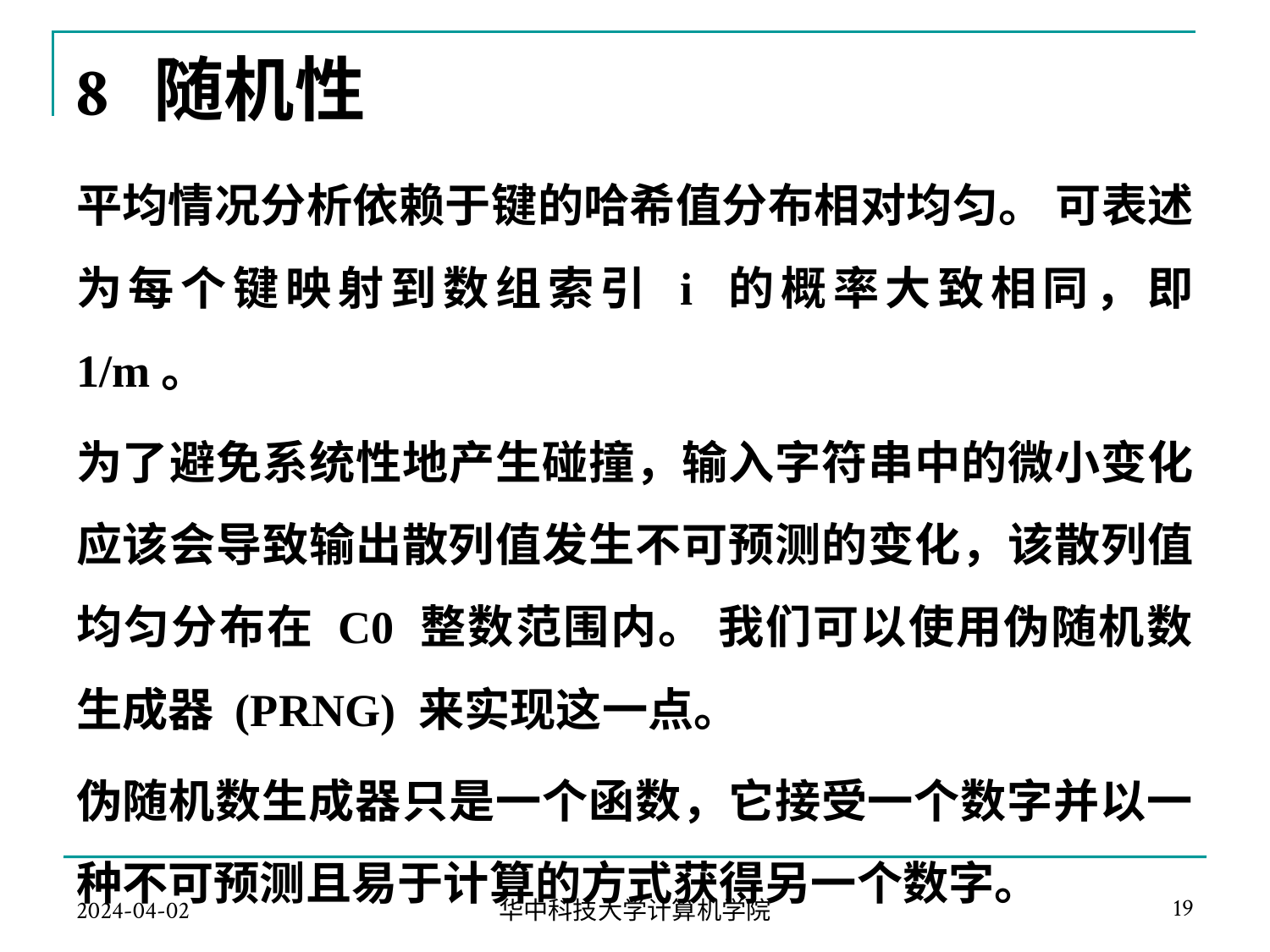

# 8  随机性
平均情况分析依赖于键的哈希值分布相对均匀。 可表述为每个键映射到数组索引 i 的概率大致相同，即 1/m。
为了避免系统性地产生碰撞，输入字符串中的微小变化应该会导致输出散列值发生不可预测的变化，该散列值均匀分布在 C0 整数范围内。 我们可以使用伪随机数生成器 (PRNG) 来实现这一点。
伪随机数生成器只是一个函数，它接受一个数字并以一种不可预测且易于计算的方式获得另一个数字。
2024-04-02
19
华中科技大学计算机学院